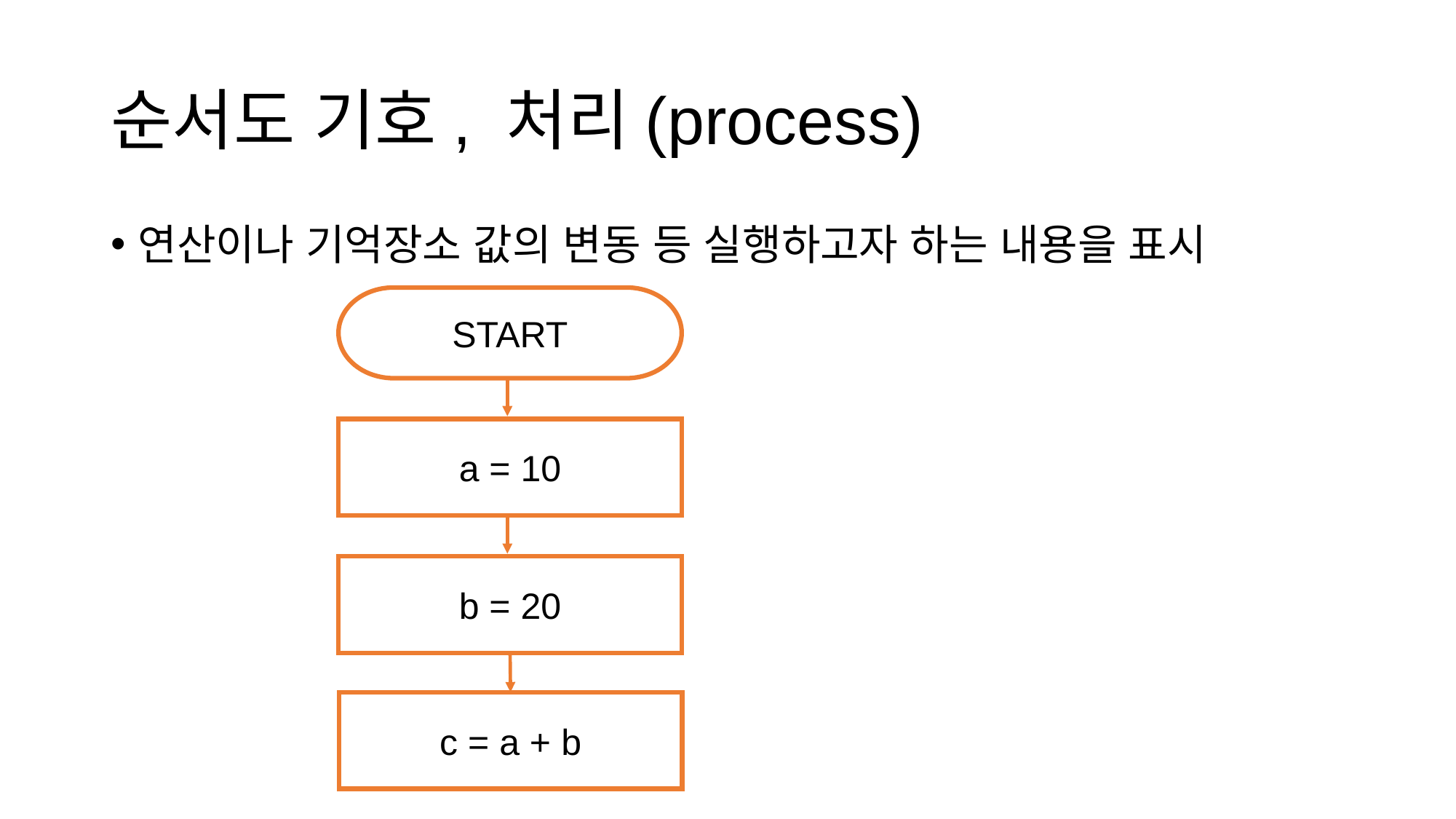

# 순서도 기호, 처리(process)
연산이나 기억장소 값의 변동 등 실행하고자 하는 내용을 표시
START
a = 10
b = 20
c = a + b